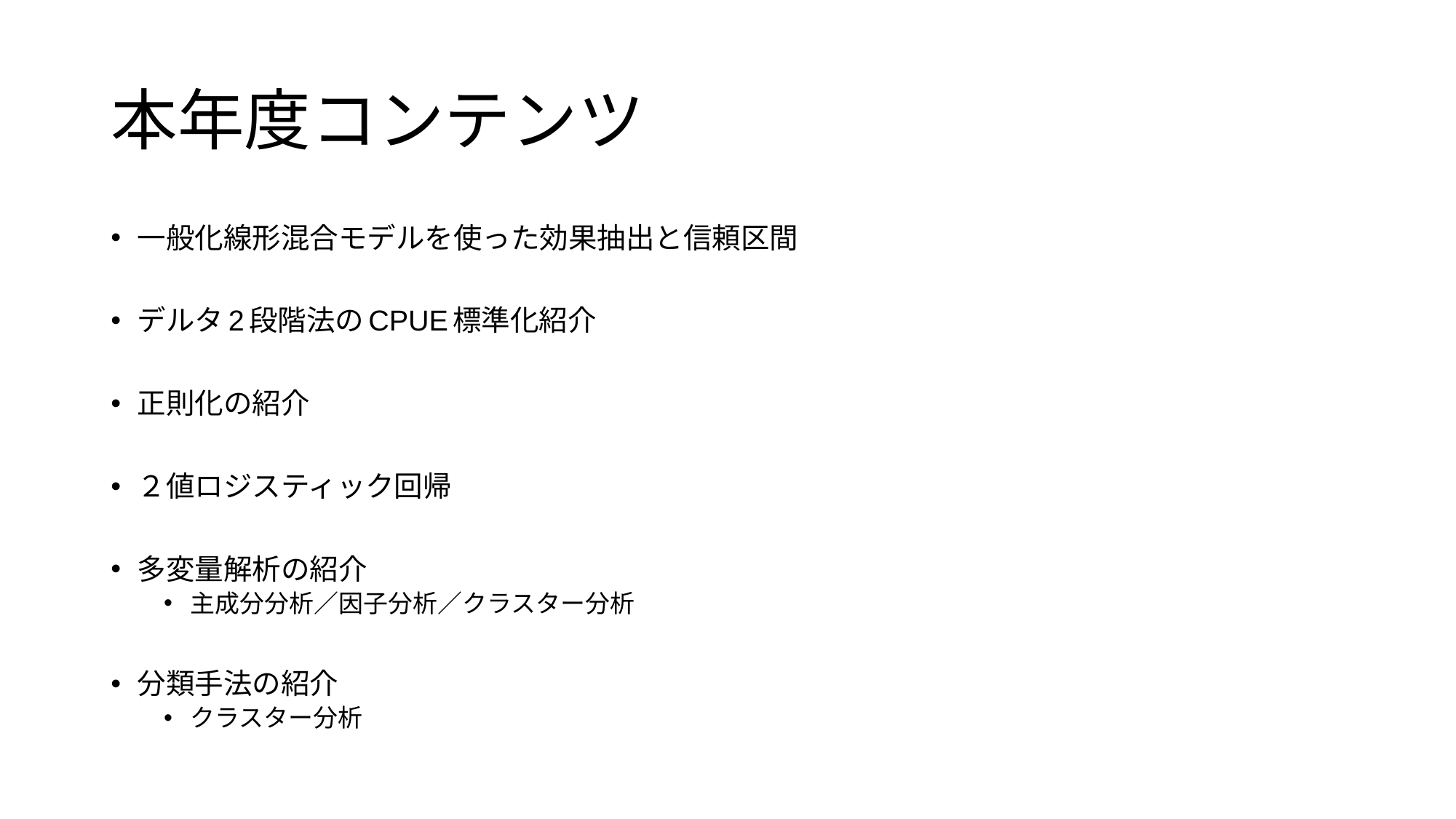

# 本年度コンテンツ
一般化線形混合モデルを使った効果抽出と信頼区間

デルタ2段階法のCPUE標準化紹介

正則化の紹介

２値ロジスティック回帰

多変量解析の紹介
主成分分析／因子分析／クラスター分析

分類手法の紹介
クラスター分析